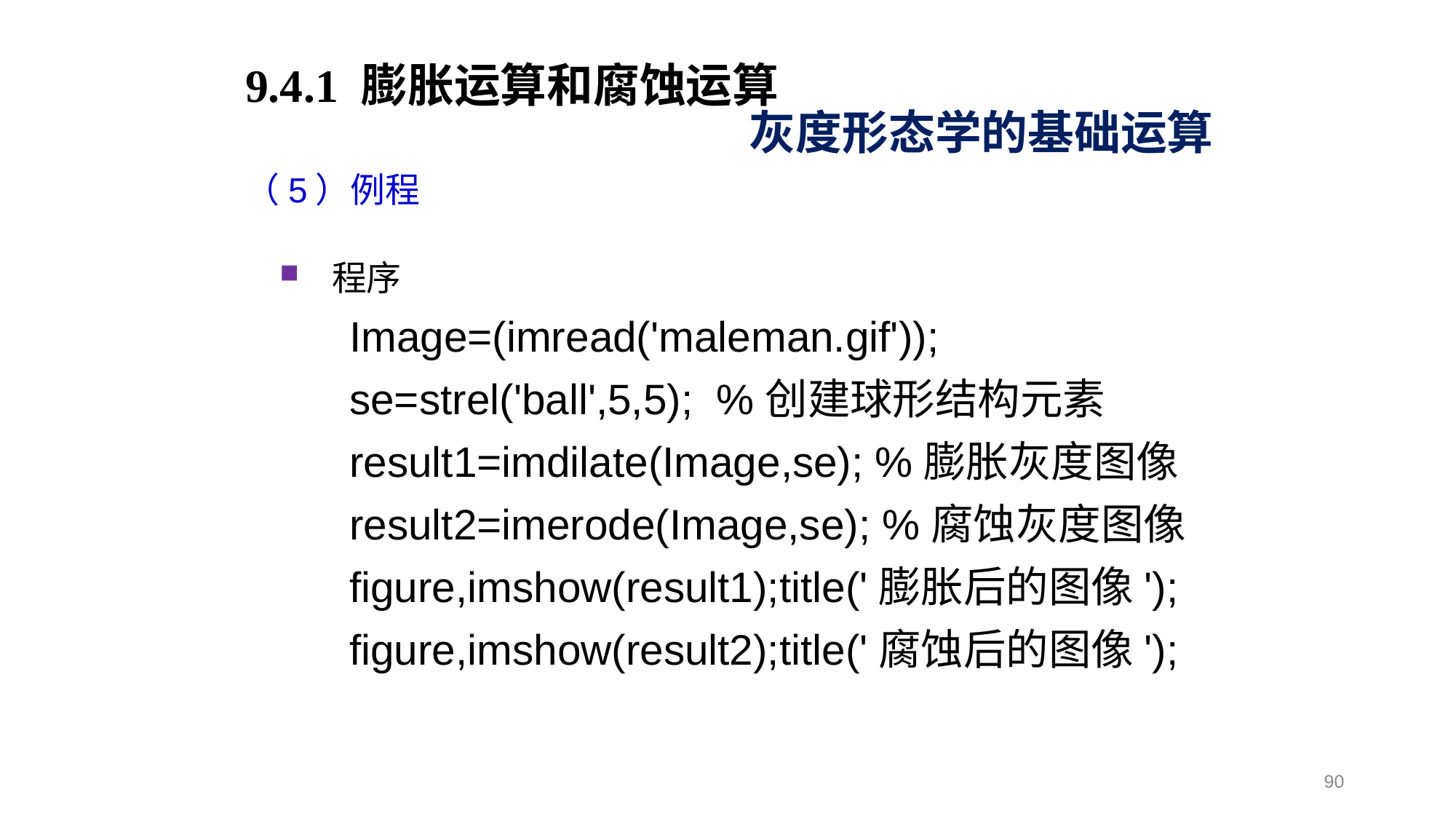

9.4.1 膨胀运算和腐蚀运算
灰度形态学的基础运算
（5）例程
程序
Image=(imread('maleman.gif'));
se=strel('ball',5,5);  %创建球形结构元素
result1=imdilate(Image,se); %膨胀灰度图像
result2=imerode(Image,se); %腐蚀灰度图像
figure,imshow(result1);title('膨胀后的图像');
figure,imshow(result2);title('腐蚀后的图像');
90